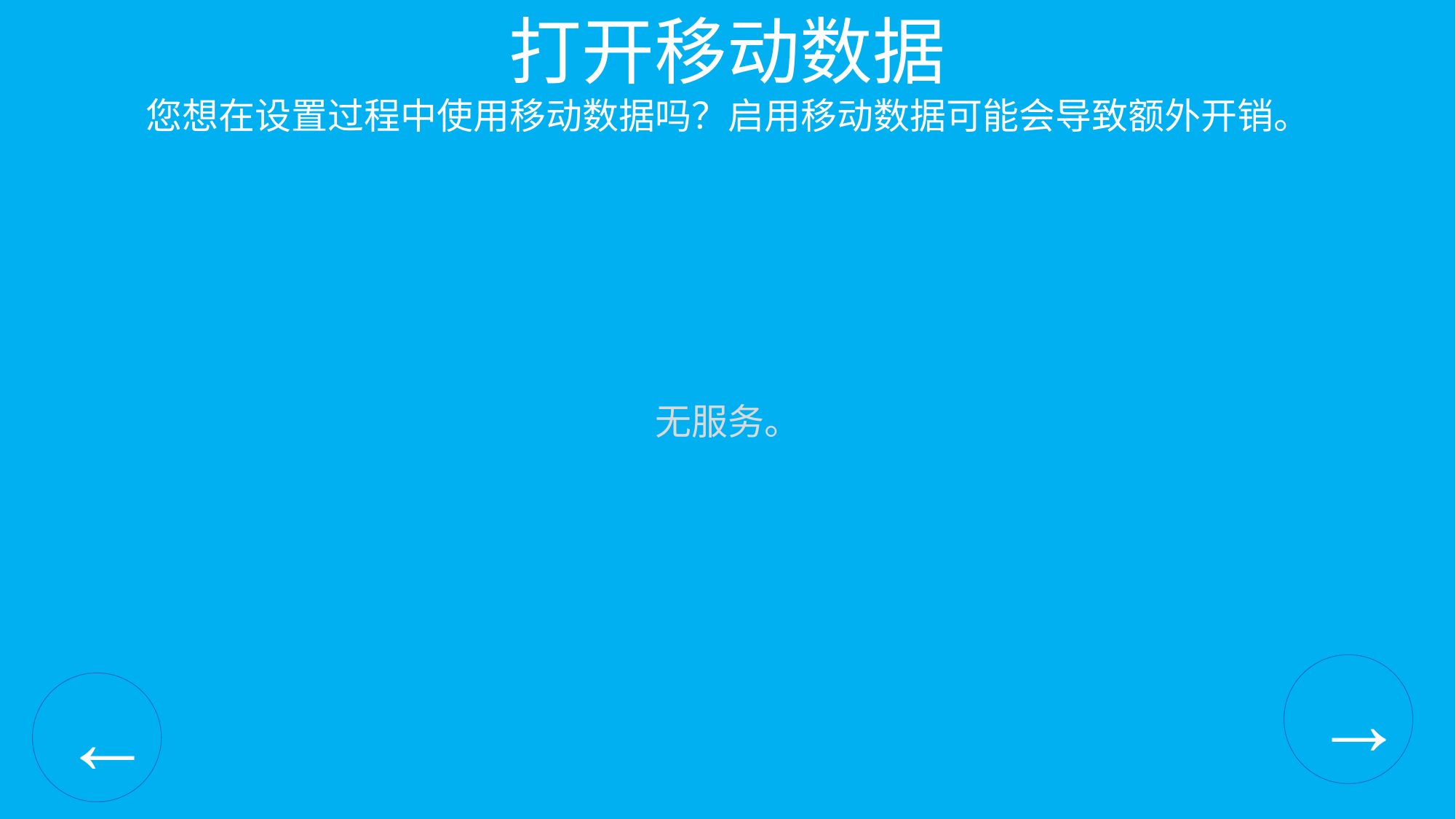

打开移动数据
您想在设置过程中使用移动数据吗？启用移动数据可能会导致额外开销。

无服务。
→
←